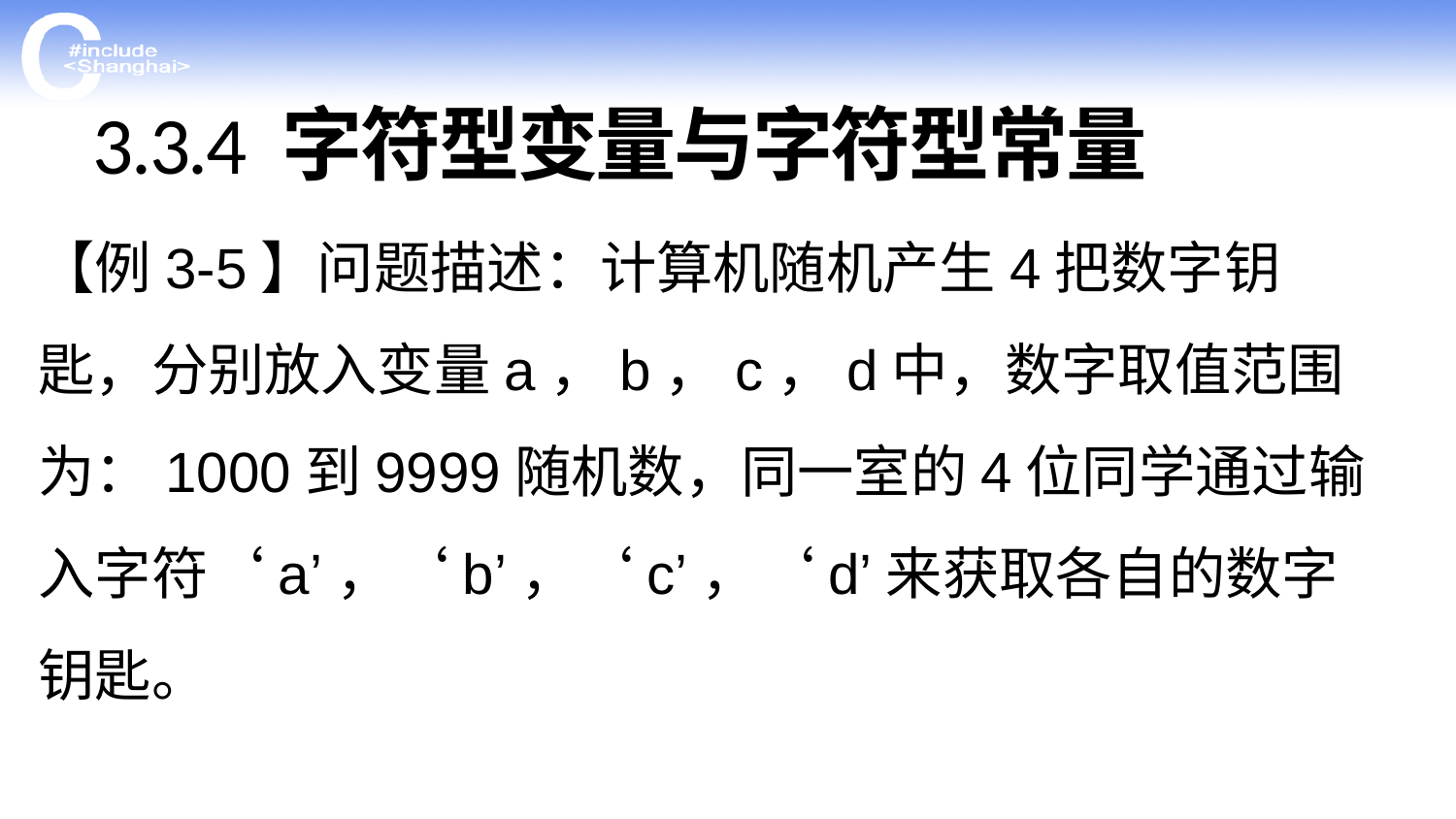

# 3.3.4 字符型变量与字符型常量
【例3-5】问题描述：计算机随机产生4把数字钥匙，分别放入变量a，b，c，d中，数字取值范围为：1000到9999随机数，同一室的4位同学通过输入字符‘a’，‘b’，‘c’，‘d’来获取各自的数字钥匙。